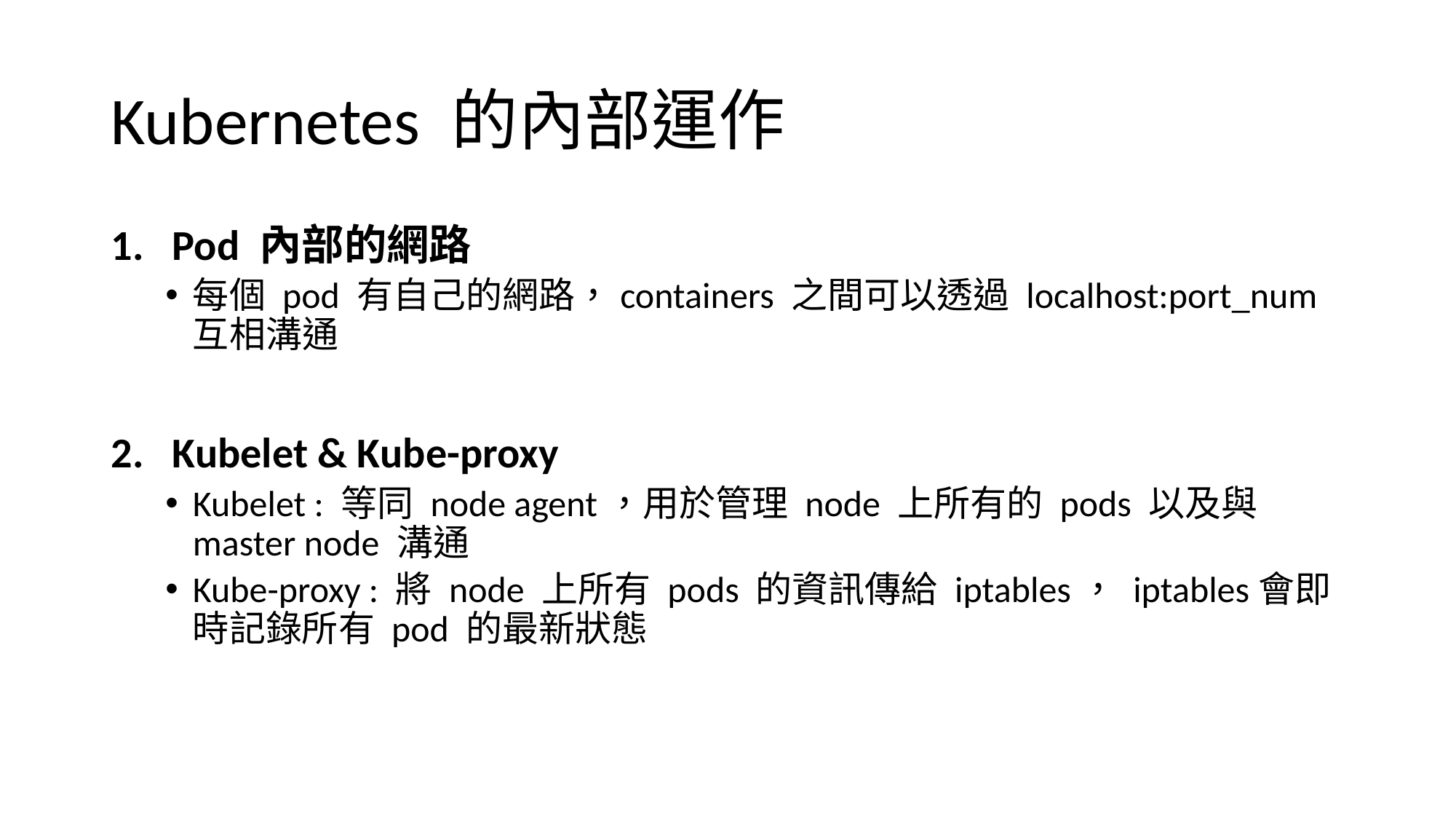

# Kubernetes 的內部運作
Pod 內部的網路
每個 pod 有自己的網路，containers 之間可以透過 localhost:port_num 互相溝通

Kubelet & Kube-proxy
Kubelet : 等同 node agent，用於管理 node 上所有的 pods 以及與 master node 溝通
Kube-proxy : 將 node 上所有 pods 的資訊傳給 iptables， iptables會即時記錄所有 pod 的最新狀態